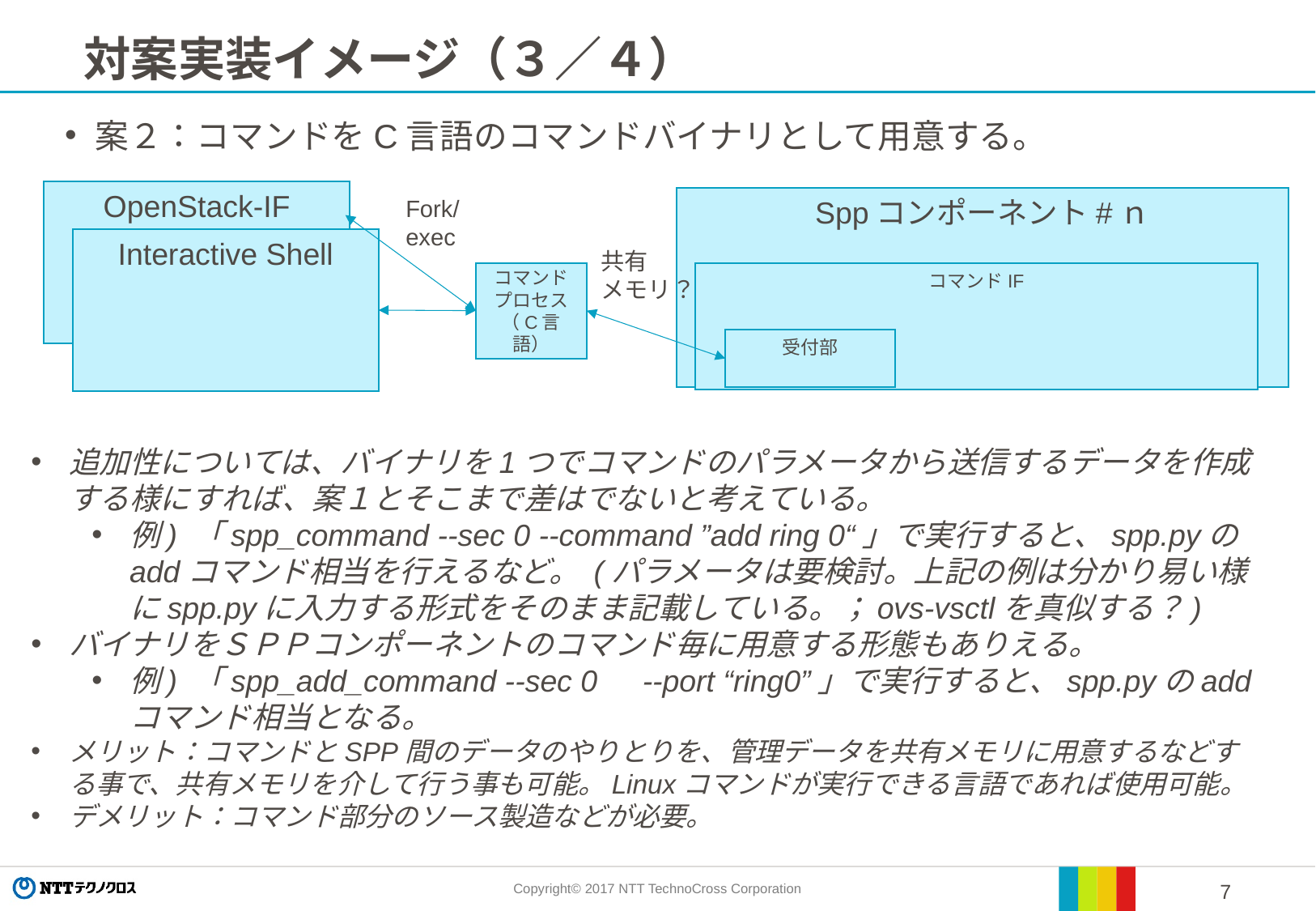

# 対案実装イメージ（３／４）
案２：コマンドをC言語のコマンドバイナリとして用意する。
OpenStack-IF
Fork/
exec
Sppコンポーネント#ｎ
Interactive Shell
共有
メモリ？
コマンドプロセス（C言語）
コマンドIF
受付部
追加性については、バイナリを1つでコマンドのパラメータから送信するデータを作成する様にすれば、案１とそこまで差はでないと考えている。
例) 「spp_command --sec 0 --command ”add ring 0“」で実行すると、spp.pyのaddコマンド相当を行えるなど。 (パラメータは要検討。上記の例は分かり易い様にspp.pyに入力する形式をそのまま記載している。；ovs-vsctlを真似する？)
バイナリをＳＰＰコンポーネントのコマンド毎に用意する形態もありえる。
例) 「spp_add_command --sec 0　--port “ring0”」で実行すると、spp.pyのaddコマンド相当となる。
メリット：コマンドとSPP間のデータのやりとりを、管理データを共有メモリに用意するなどする事で、共有メモリを介して行う事も可能。Linuxコマンドが実行できる言語であれば使用可能。
デメリット：コマンド部分のソース製造などが必要。